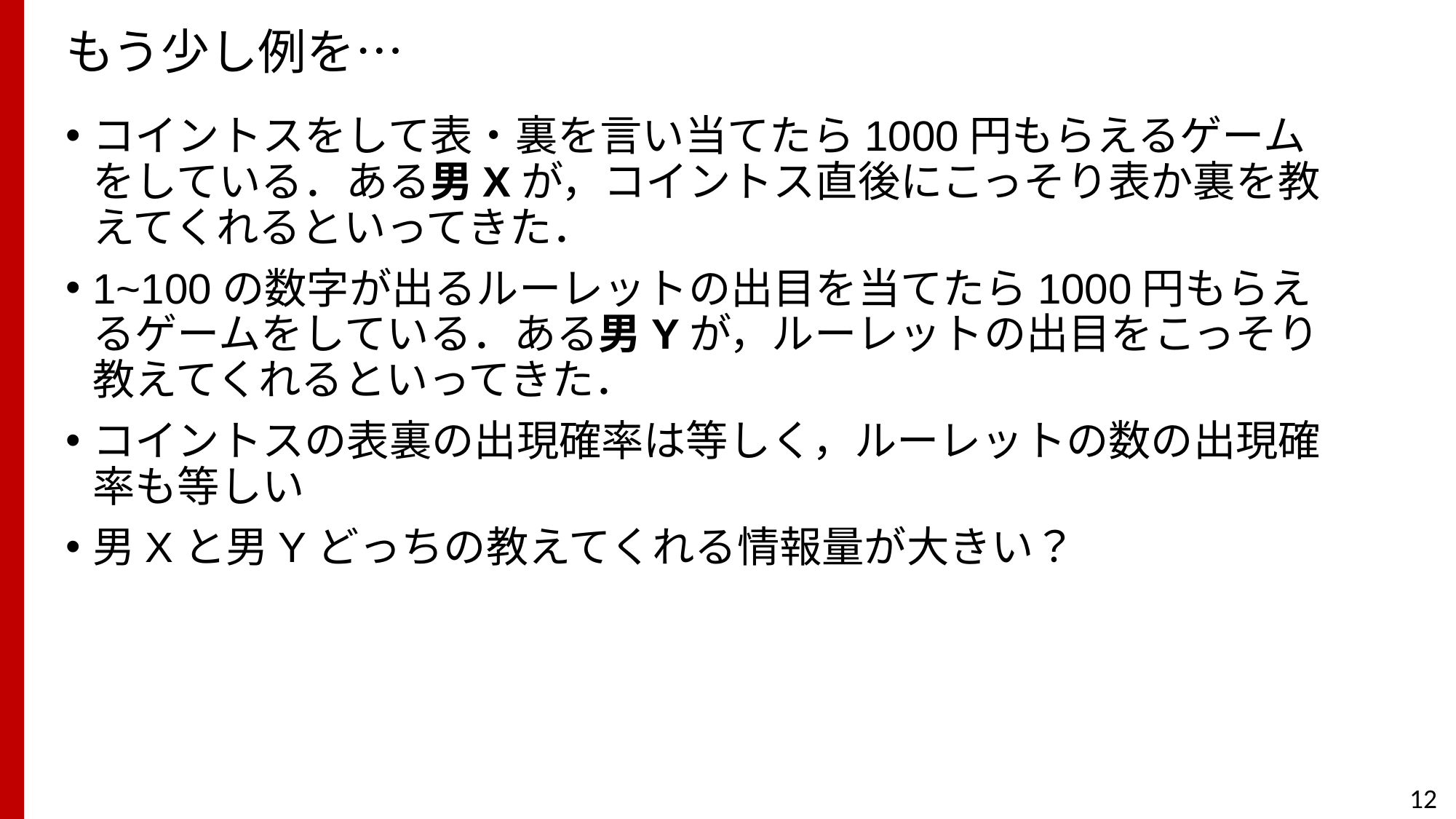

# もう少し例を…
コイントスをして表・裏を言い当てたら1000円もらえるゲームをしている．ある男Xが，コイントス直後にこっそり表か裏を教えてくれるといってきた．
1~100の数字が出るルーレットの出目を当てたら1000円もらえるゲームをしている．ある男Yが，ルーレットの出目をこっそり教えてくれるといってきた．
コイントスの表裏の出現確率は等しく，ルーレットの数の出現確率も等しい
男Xと男Yどっちの教えてくれる情報量が大きい？
12